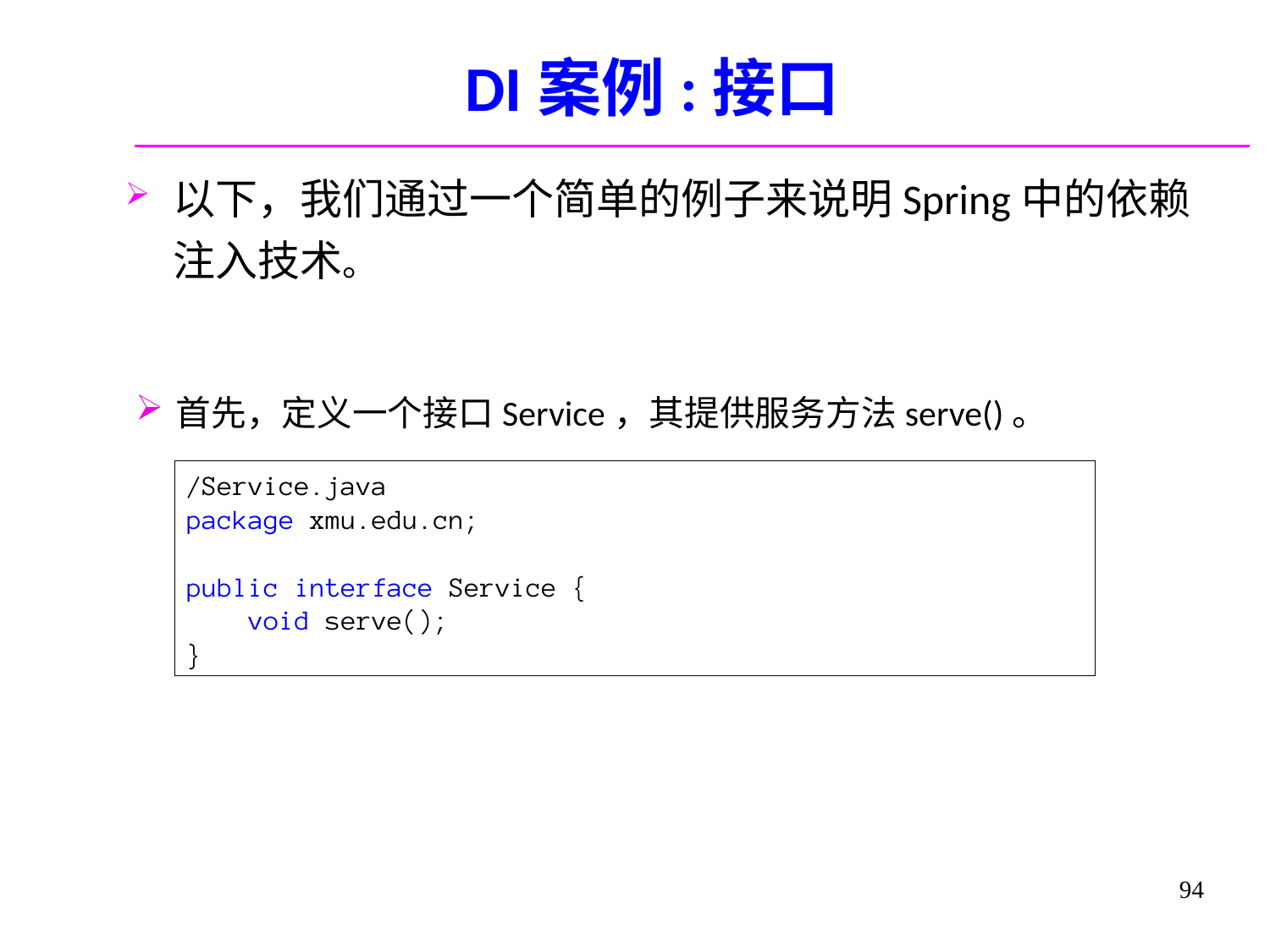

# DI案例:接口
以下，我们通过一个简单的例子来说明Spring中的依赖注入技术。

首先，定义一个接口Service，其提供服务方法serve()。
/Service.java
package xmu.edu.cn;
public interface Service {
    void serve();
}
94